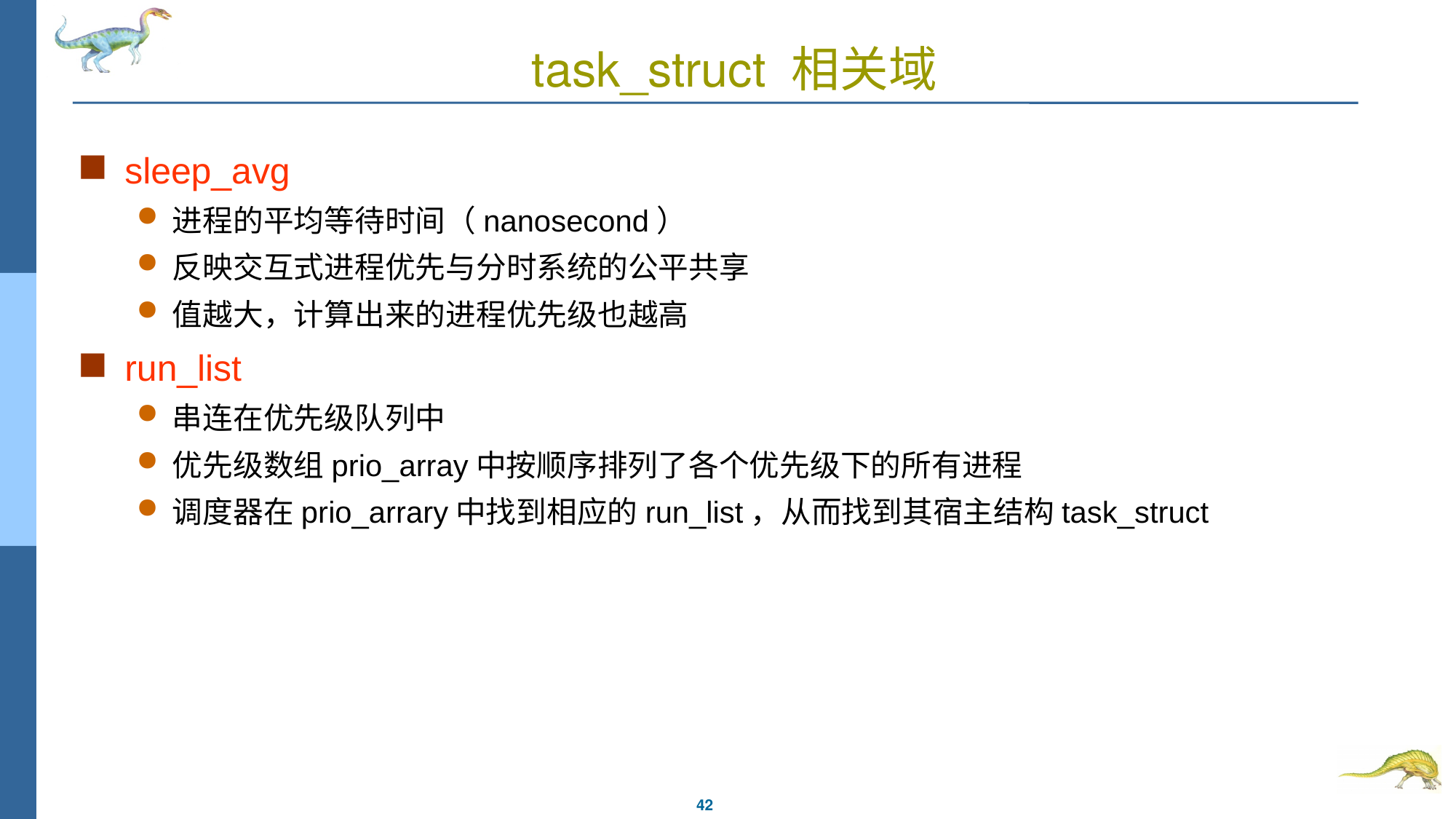

# task_struct 相关域
sleep_avg
进程的平均等待时间（nanosecond）
反映交互式进程优先与分时系统的公平共享
值越大，计算出来的进程优先级也越高
run_list
串连在优先级队列中
优先级数组prio_array中按顺序排列了各个优先级下的所有进程
调度器在prio_arrary中找到相应的run_list，从而找到其宿主结构task_struct